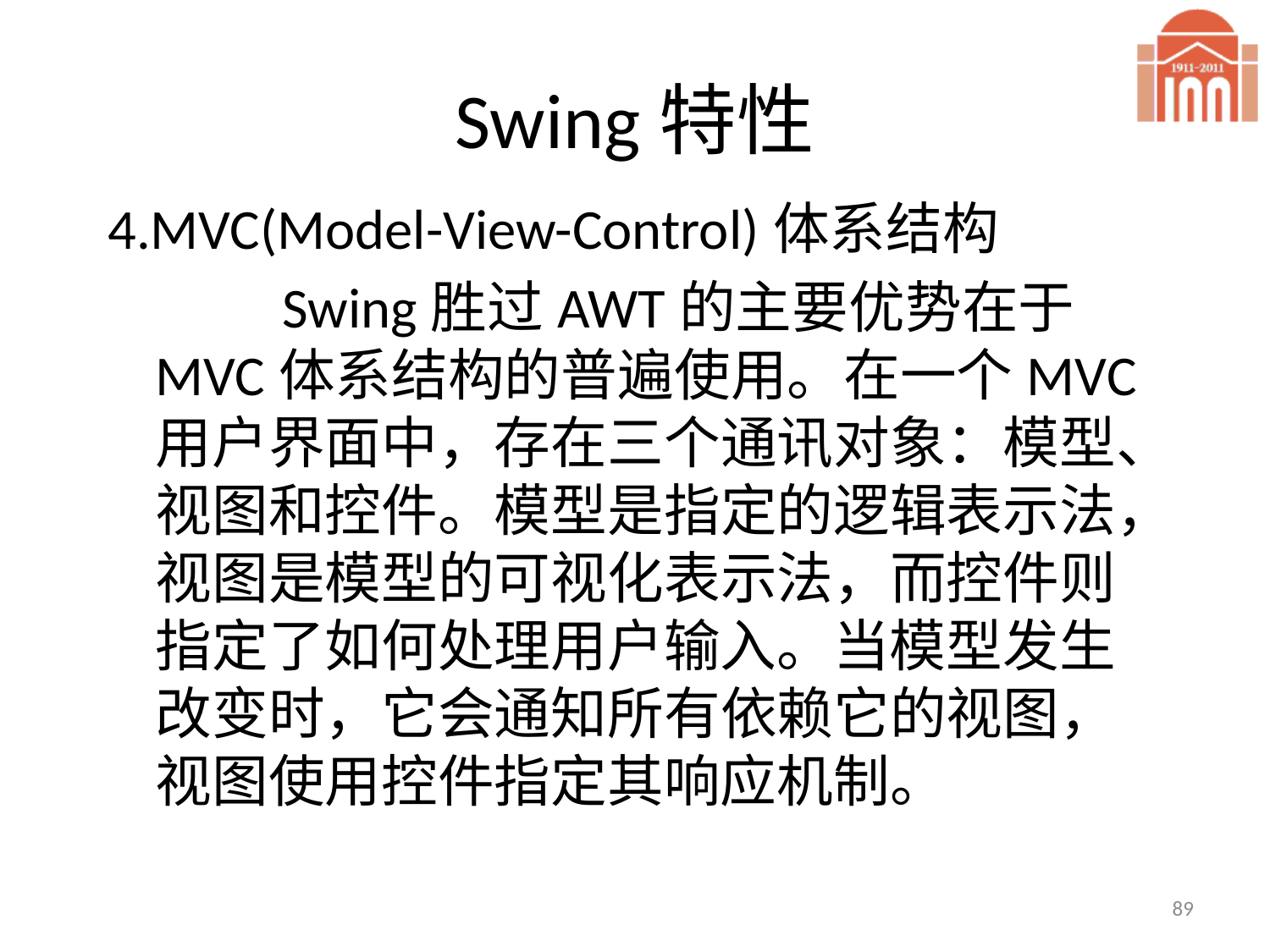

# Swing特性
4.MVC(Model-View-Control)体系结构
		Swing胜过AWT的主要优势在于MVC体系结构的普遍使用。在一个MVC用户界面中，存在三个通讯对象：模型、视图和控件。模型是指定的逻辑表示法，视图是模型的可视化表示法，而控件则指定了如何处理用户输入。当模型发生改变时，它会通知所有依赖它的视图，视图使用控件指定其响应机制。
89